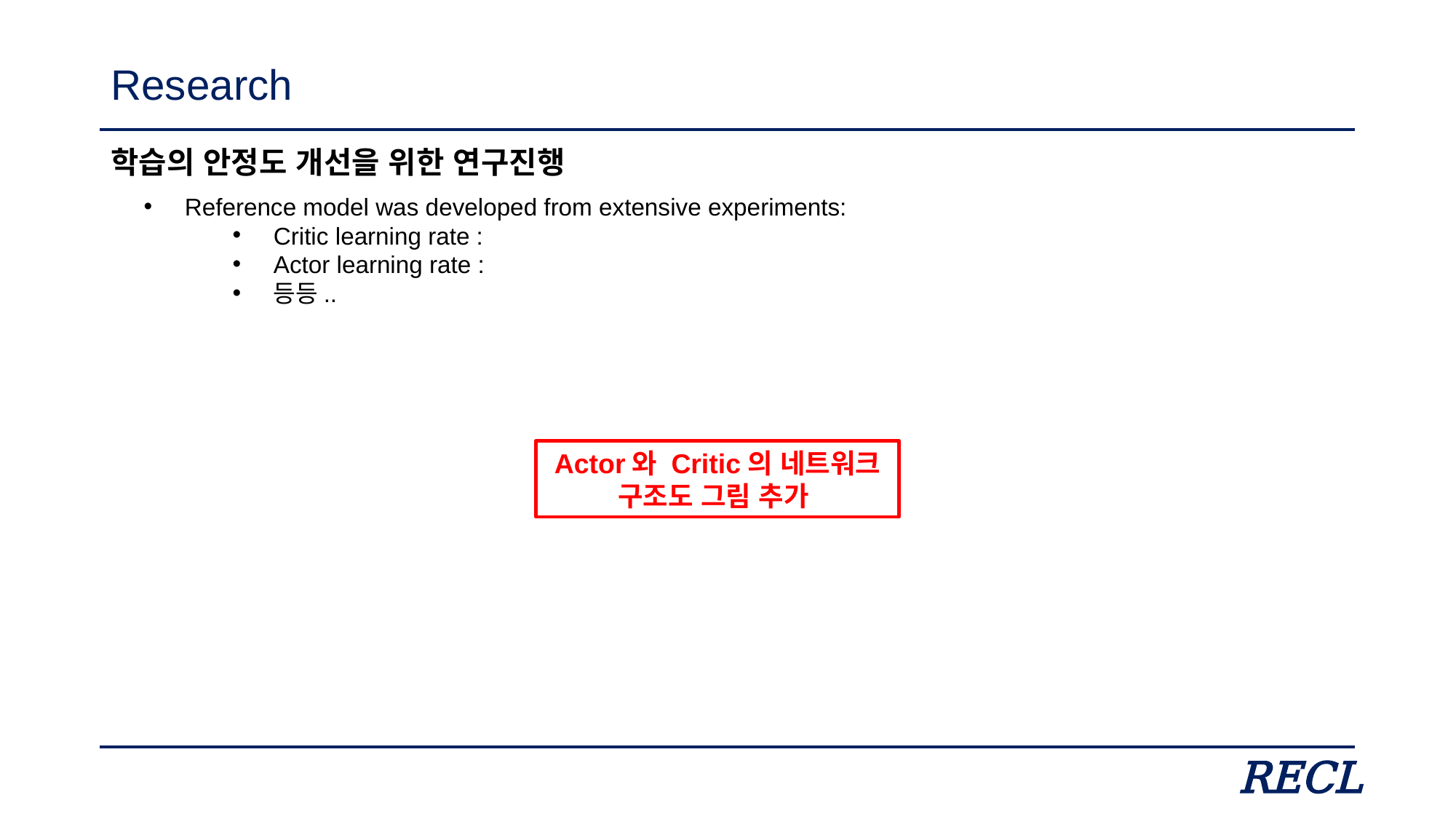

# Research
학습의 안정도 개선을 위한 연구진행

Reference model was developed from extensive experiments:
Critic learning rate :
Actor learning rate :
등등..

Actor와 Critic의 네트워크 구조도 그림 추가
RECL